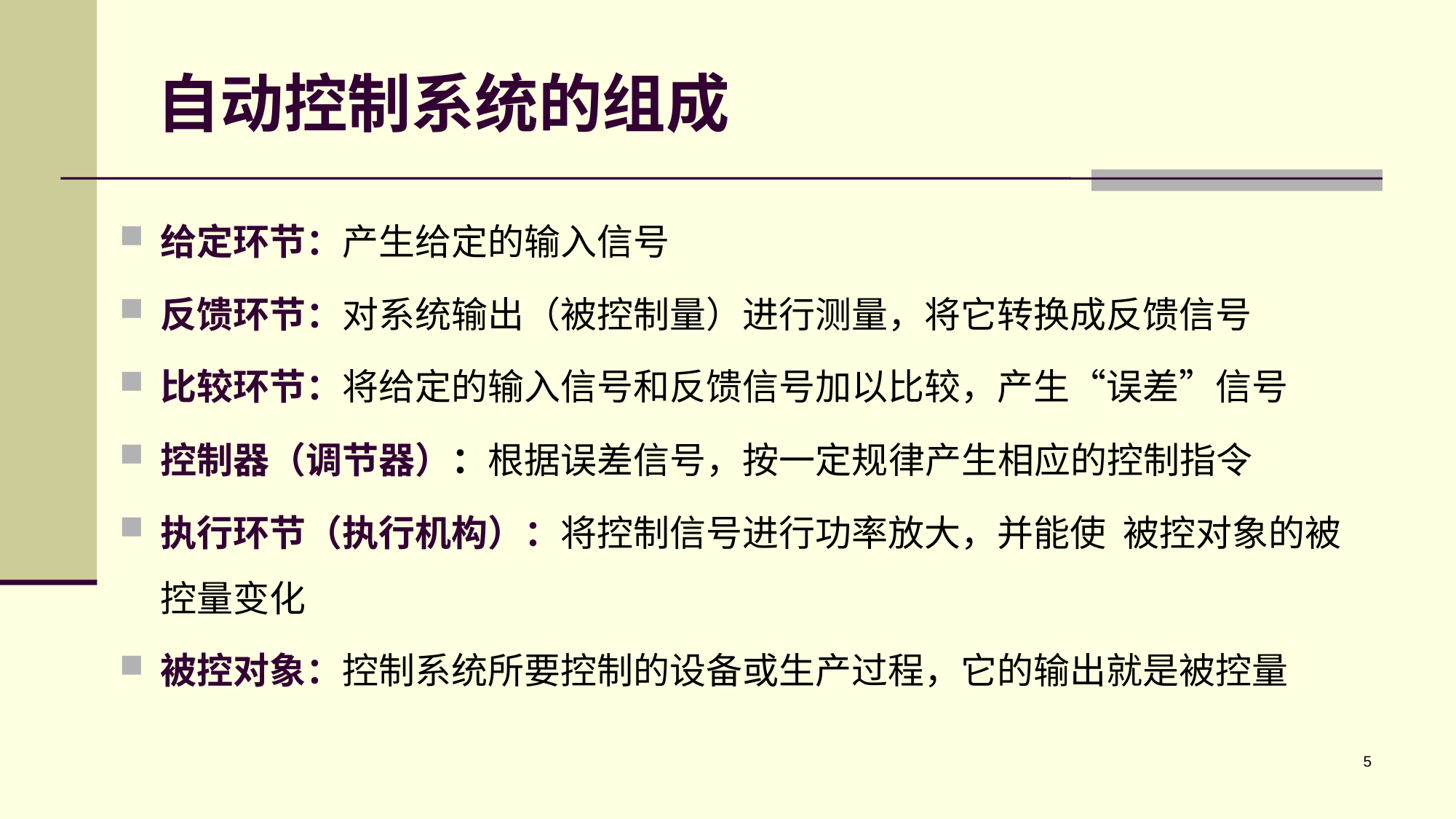

# 自动控制系统的组成
给定环节：产生给定的输入信号
反馈环节：对系统输出（被控制量）进行测量，将它转换成反馈信号
比较环节：将给定的输入信号和反馈信号加以比较，产生“误差”信号
控制器（调节器）：根据误差信号，按一定规律产生相应的控制指令
执行环节（执行机构）：将控制信号进行功率放大，并能使  被控对象的被控量变化
被控对象：控制系统所要控制的设备或生产过程，它的输出就是被控量
5